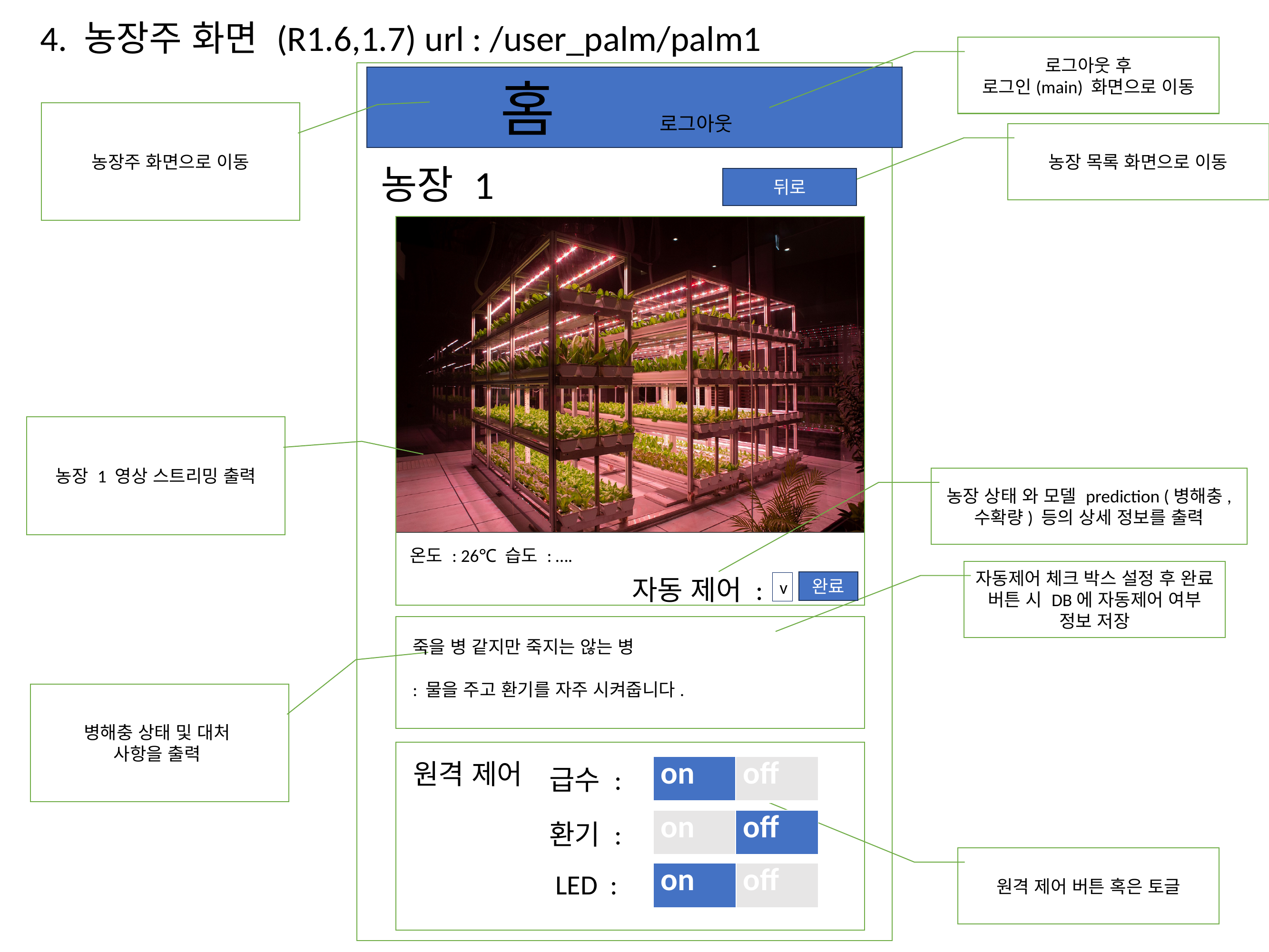

4. 농장주 화면 (R1.6,1.7) url : /user_palm/palm1
로그아웃 후
로그인(main) 화면으로 이동

# 홈		 로그아웃
농장주 화면으로 이동
농장 목록 화면으로 이동
농장 1
뒤로

농장 1 영상 스트리밍 출력
농장 상태 와 모델 prediction (병해충, 수확량) 등의 상세 정보를 출력
온도 : 26℃ 습도 : ….
자동제어 체크 박스 설정 후 완료 버튼 시 DB에 자동제어 여부 정보 저장
자동 제어 :
v
완료

죽을 병 같지만 죽지는 않는 병

: 물을 주고 환기를 자주 시켜줍니다.
병해충 상태 및 대처
사항을 출력

원격 제어
| on | off |
| --- | --- |
급수 :
| on | off |
| --- | --- |
환기 :
원격 제어 버튼 혹은 토글
| on | off |
| --- | --- |
 LED  :